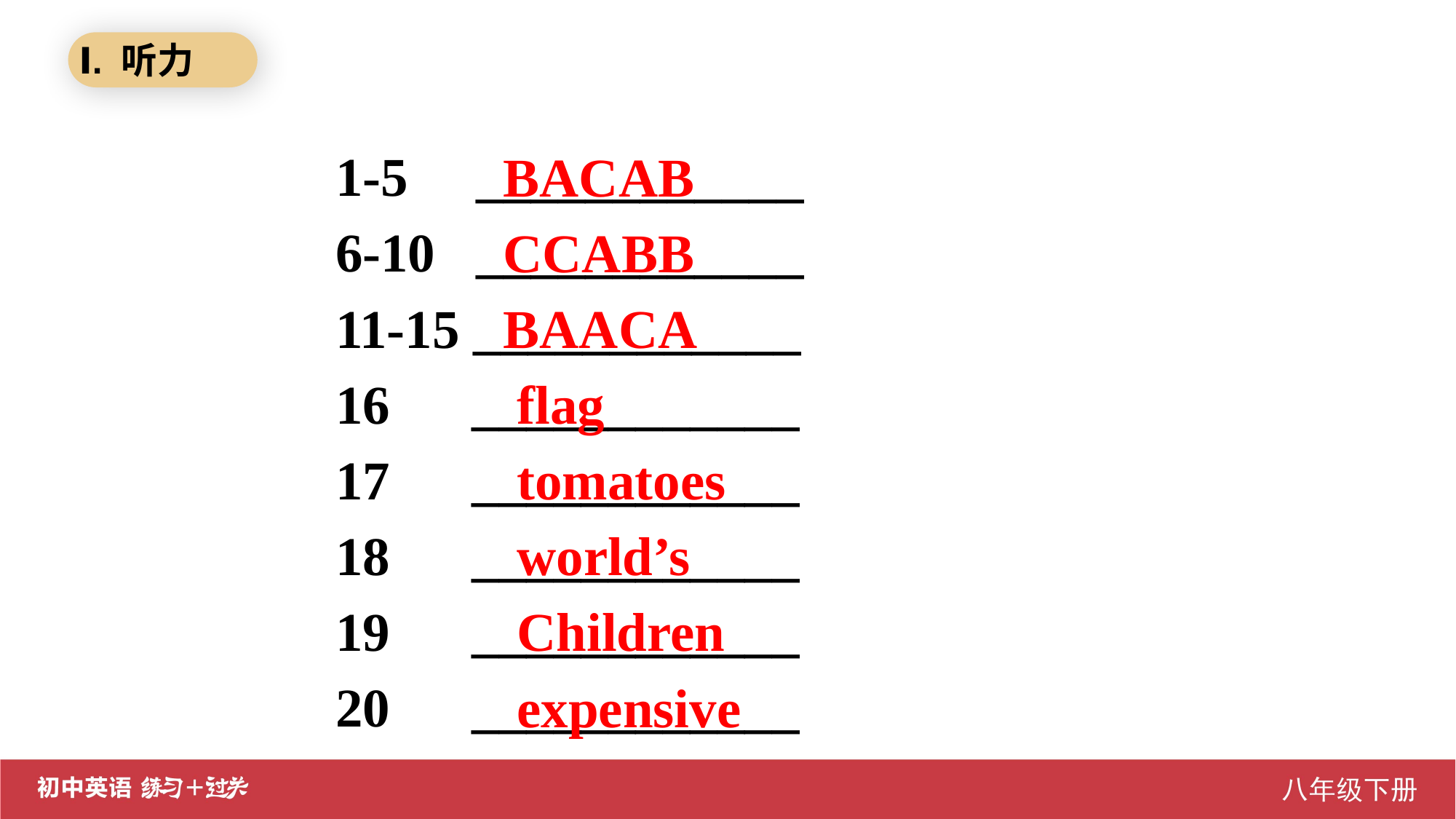

Ⅰ. 听力
1-5     ____________
6-10   ____________
11-15 ____________
16      ____________
17      ____________
18      ____________
19      ____________
20      ____________
 BACAB
 CCABB
 BAACA
  flag
  tomatoes
  world’s
  Children
  expensive